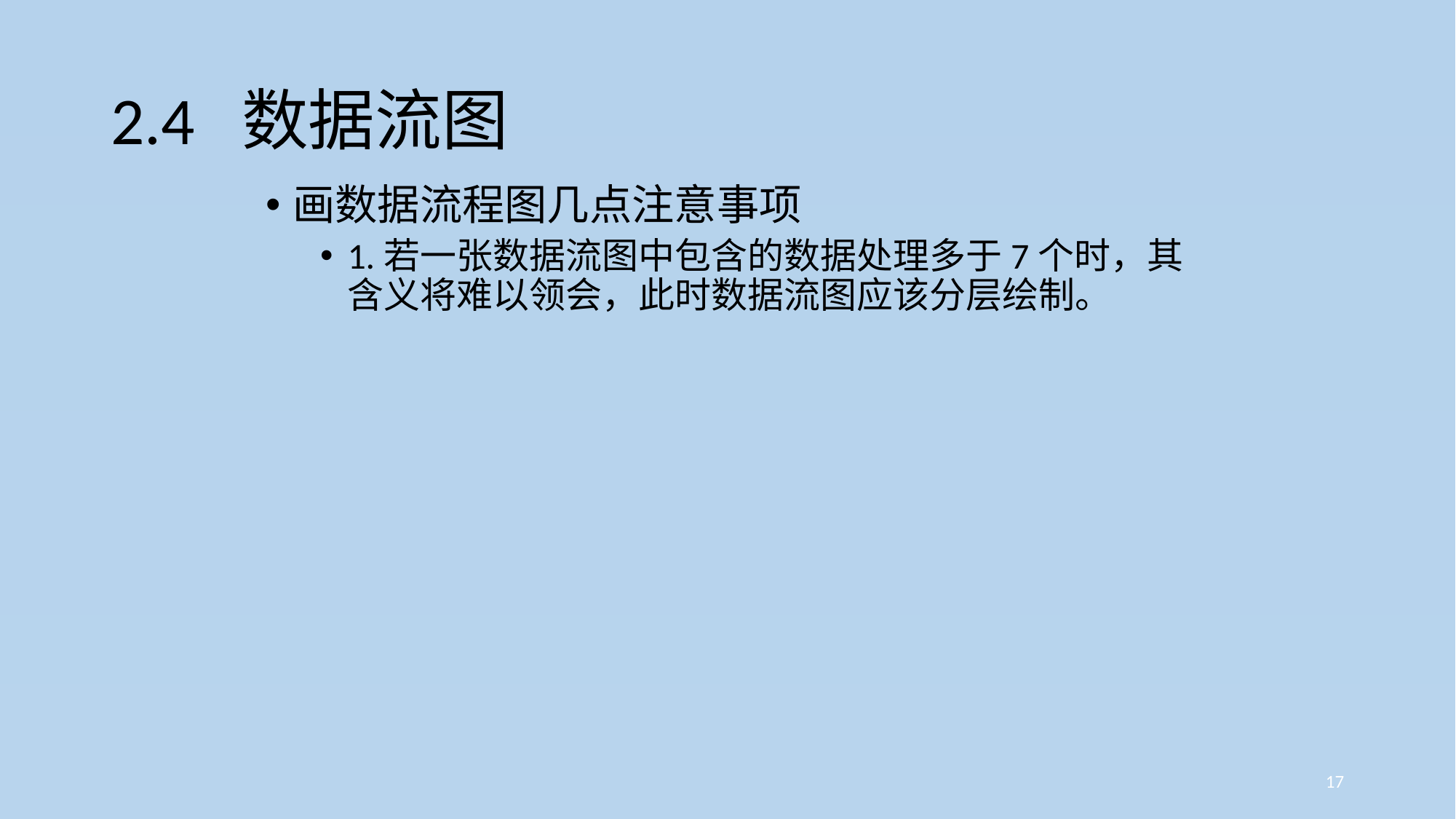

# 2.4  数据流图
画数据流程图几点注意事项
1.若一张数据流图中包含的数据处理多于7个时，其含义将难以领会，此时数据流图应该分层绘制。
17